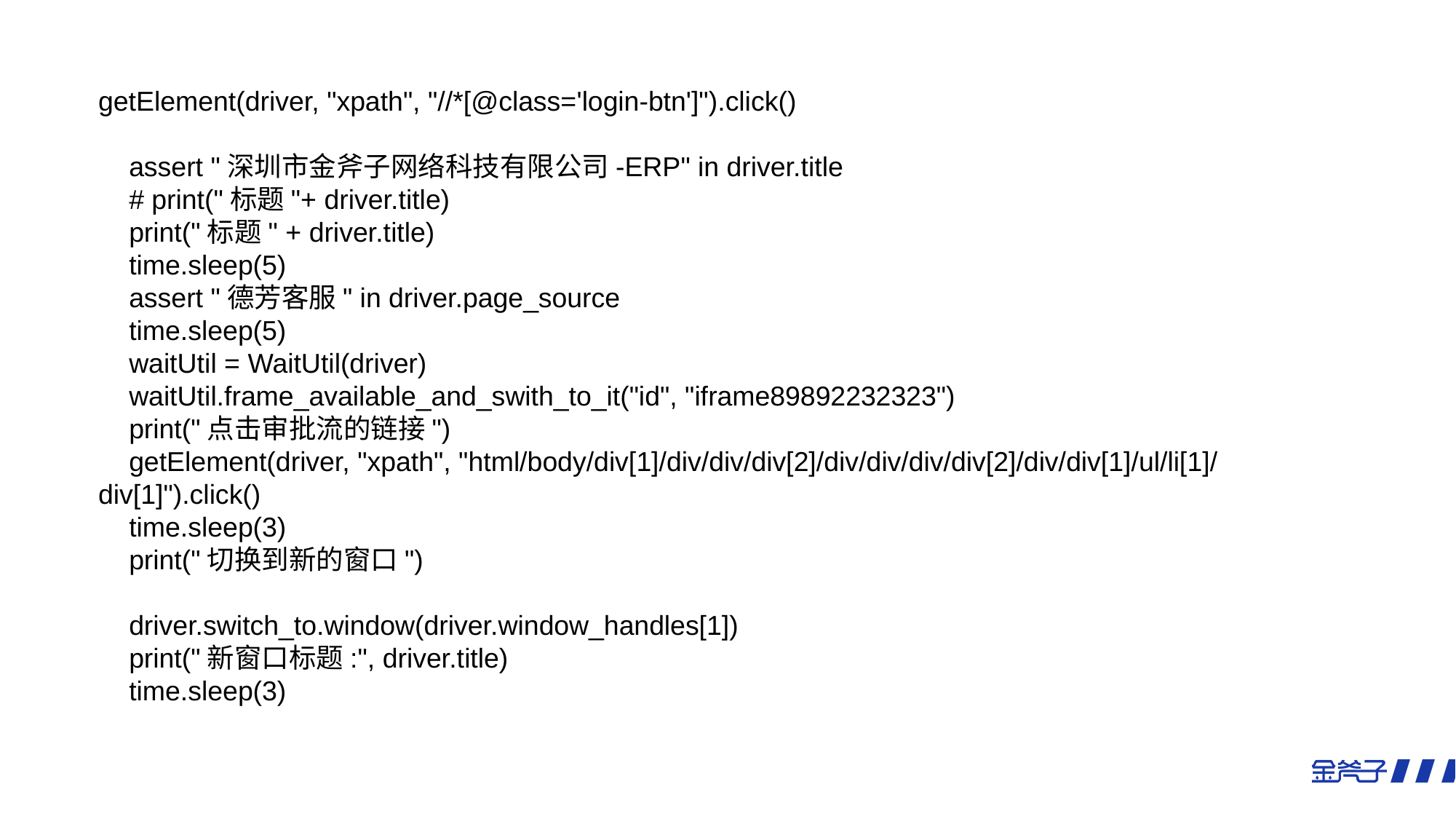

getElement(driver, "xpath", "//*[@class='login-btn']").click()

    assert "深圳市金斧子网络科技有限公司-ERP" in driver.title
    # print("标题"+ driver.title)
    print("标题" + driver.title)
    time.sleep(5)
    assert "德芳客服" in driver.page_source
    time.sleep(5)
    waitUtil = WaitUtil(driver)
    waitUtil.frame_available_and_swith_to_it("id", "iframe89892232323")
    print("点击审批流的链接")
    getElement(driver, "xpath", "html/body/div[1]/div/div/div[2]/div/div/div/div[2]/div/div[1]/ul/li[1]/div[1]").click()
    time.sleep(3)
    print("切换到新的窗口")

    driver.switch_to.window(driver.window_handles[1])
    print("新窗口标题:", driver.title)
    time.sleep(3)